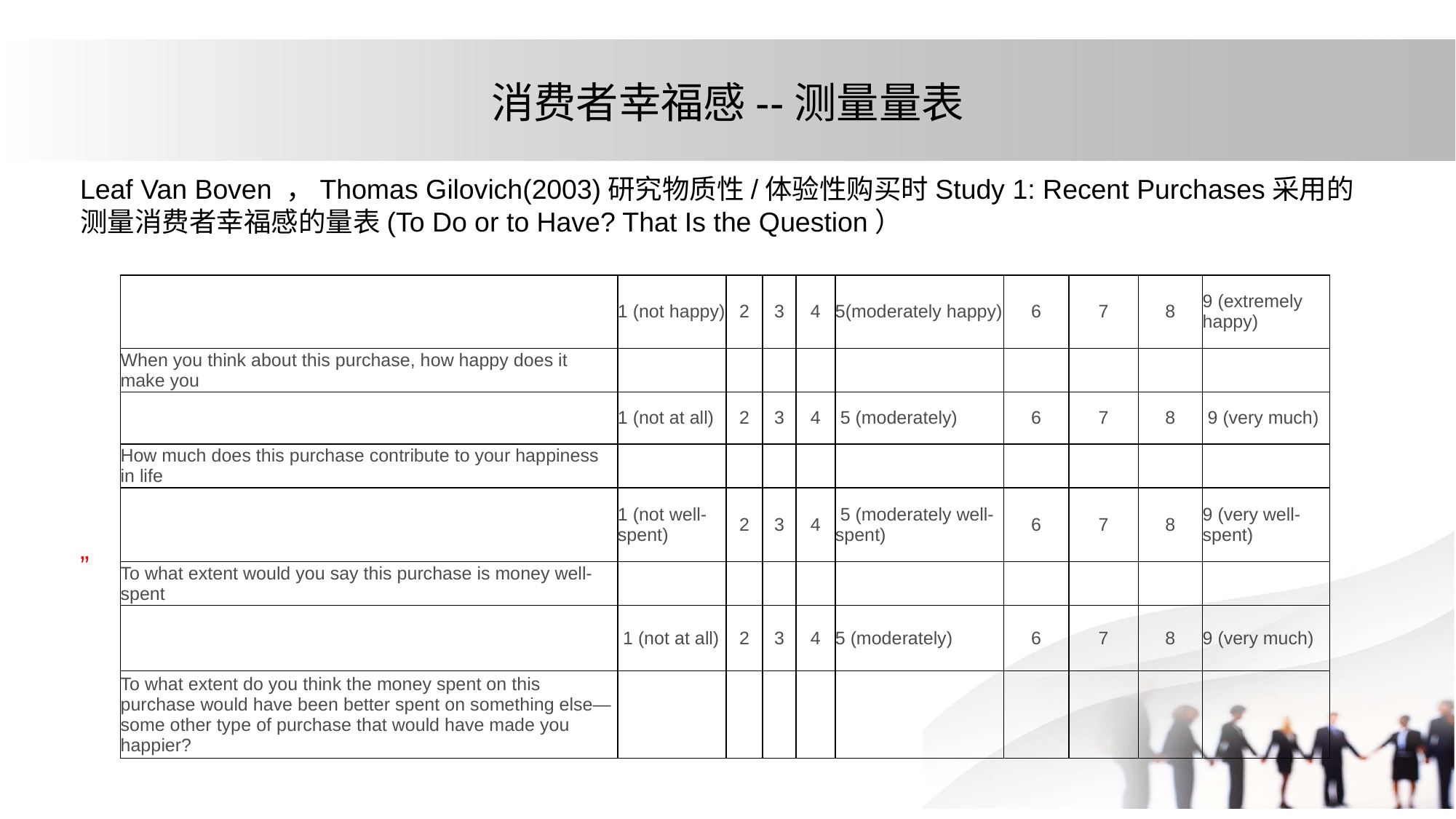

# 消费者幸福感--测量量表
Leaf Van Boven ，Thomas Gilovich(2003)研究物质性/体验性购买时Study 1: Recent Purchases采用的测量消费者幸福感的量表(To Do or to Have? That Is the Question）

”

|  | 1 (not happy) | 2 | 3 | 4 | 5(moderately happy) | 6 | 7 | 8 | 9 (extremely happy) |
| --- | --- | --- | --- | --- | --- | --- | --- | --- | --- |
| When you think about this purchase, how happy does it make you |  |  |  |  |  |  |  |  |  |
|  | 1 (not at all) | 2 | 3 | 4 | 5 (moderately) | 6 | 7 | 8 | 9 (very much) |
| How much does this purchase contribute to your happiness in life |  |  |  |  |  |  |  |  |  |
|  | 1 (not well-spent) | 2 | 3 | 4 | 5 (moderately well-spent) | 6 | 7 | 8 | 9 (very well-spent) |
| To what extent would you say this purchase is money well-spent |  |  |  |  |  |  |  |  |  |
|  | 1 (not at all) | 2 | 3 | 4 | 5 (moderately) | 6 | 7 | 8 | 9 (very much) |
| To what extent do you think the money spent on this purchase would have been better spent on something else—some other type of purchase that would have made you happier? |  |  |  |  |  |  |  |  |  |